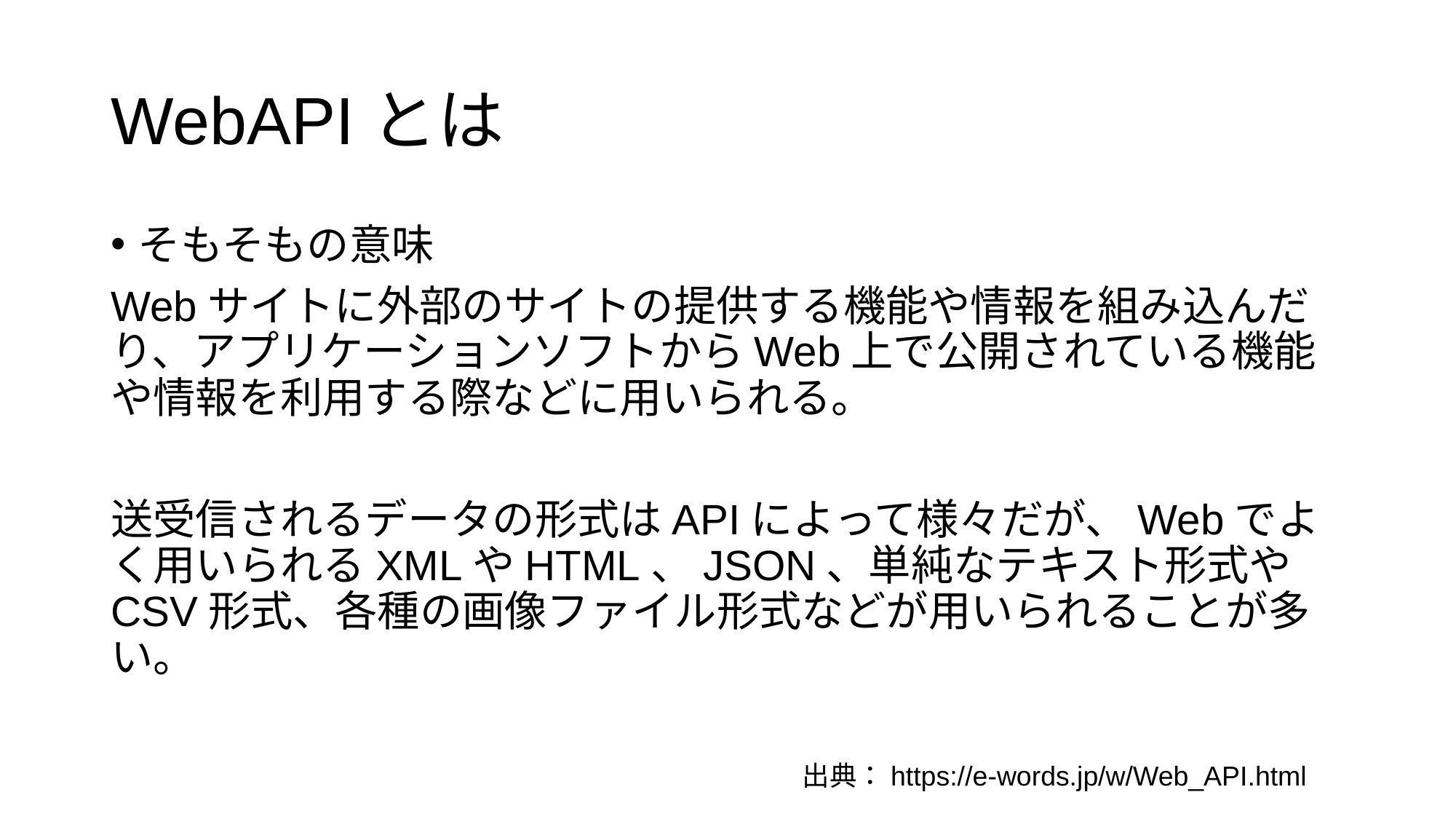

# WebAPIとは
そもそもの意味
Webサイトに外部のサイトの提供する機能や情報を組み込んだり、アプリケーションソフトからWeb上で公開されている機能や情報を利用する際などに用いられる。

送受信されるデータの形式はAPIによって様々だが、Webでよく用いられるXMLやHTML、JSON、単純なテキスト形式やCSV形式、各種の画像ファイル形式などが用いられることが多い。
出典：https://e-words.jp/w/Web_API.html